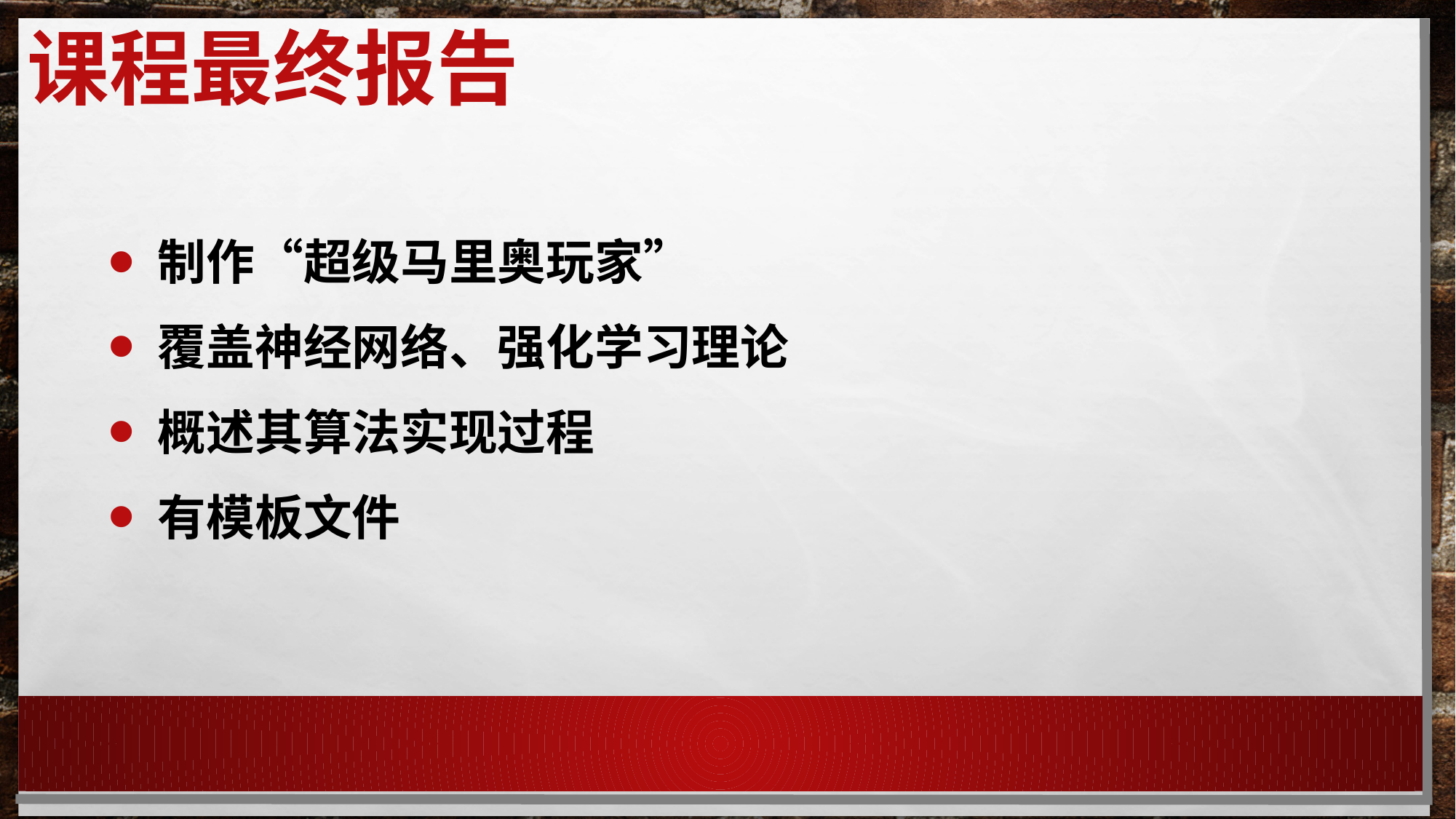

# 课程最终报告

 制作“超级马里奥玩家”
 覆盖神经网络、强化学习理论
 概述其算法实现过程
 有模板文件